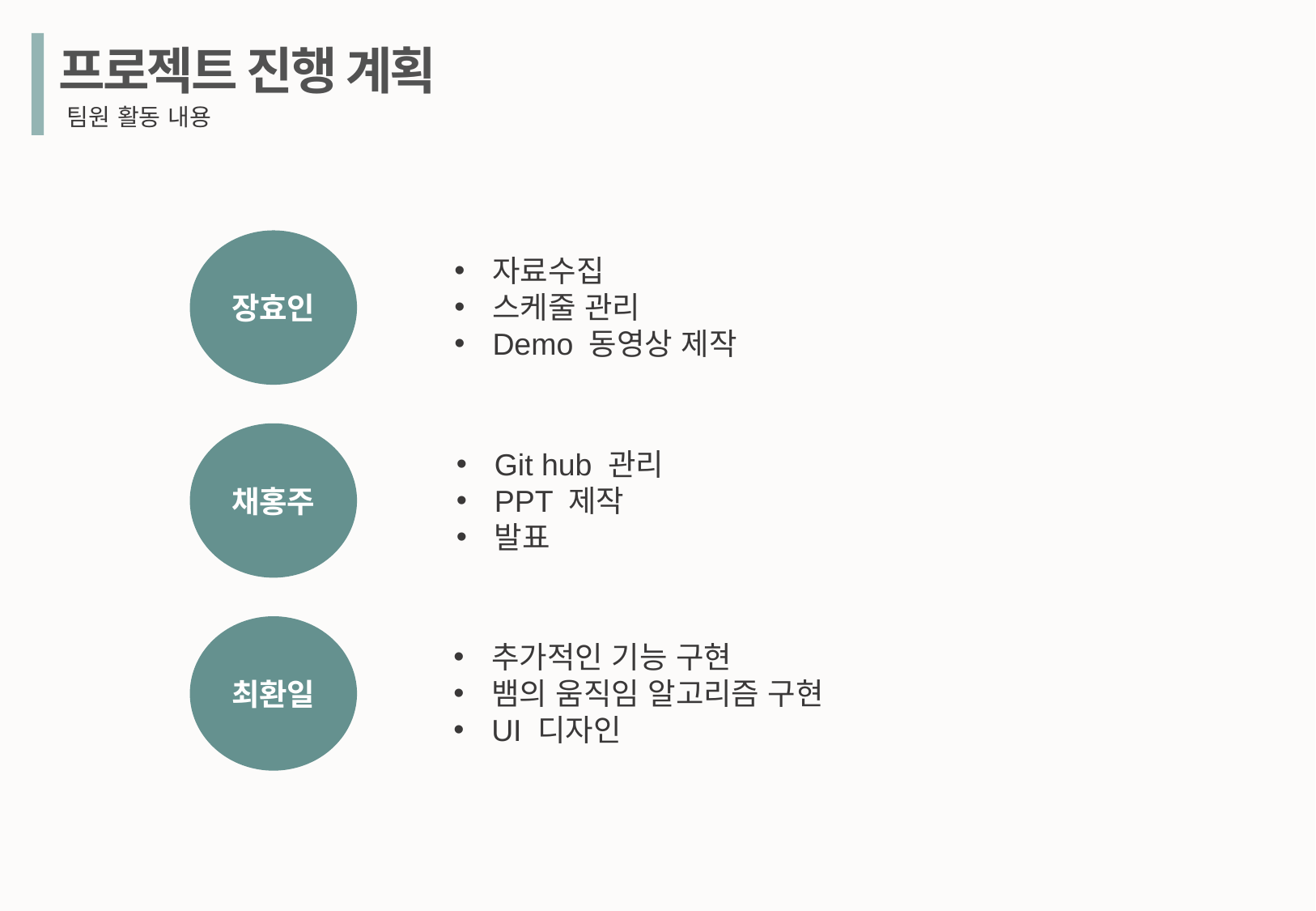

프로젝트 진행 계획
팀원 활동 내용
장효인
자료수집
스케줄 관리
Demo 동영상 제작

채홍주
Git hub 관리
PPT 제작
발표
최환일
추가적인 기능 구현
뱀의 움직임 알고리즘 구현
UI 디자인